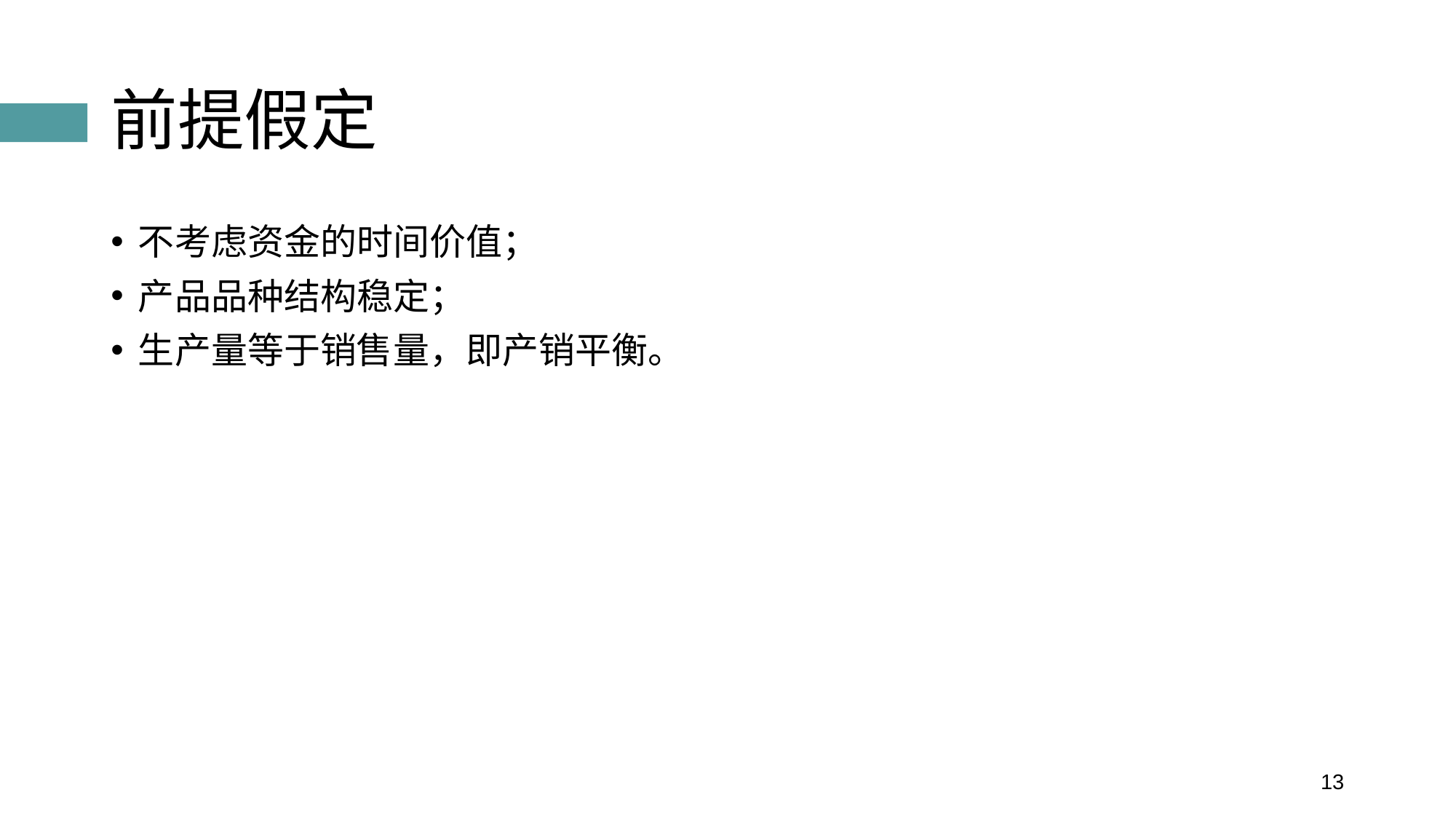

# 前提假定
不考虑资金的时间价值；
产品品种结构稳定；
生产量等于销售量，即产销平衡。
13